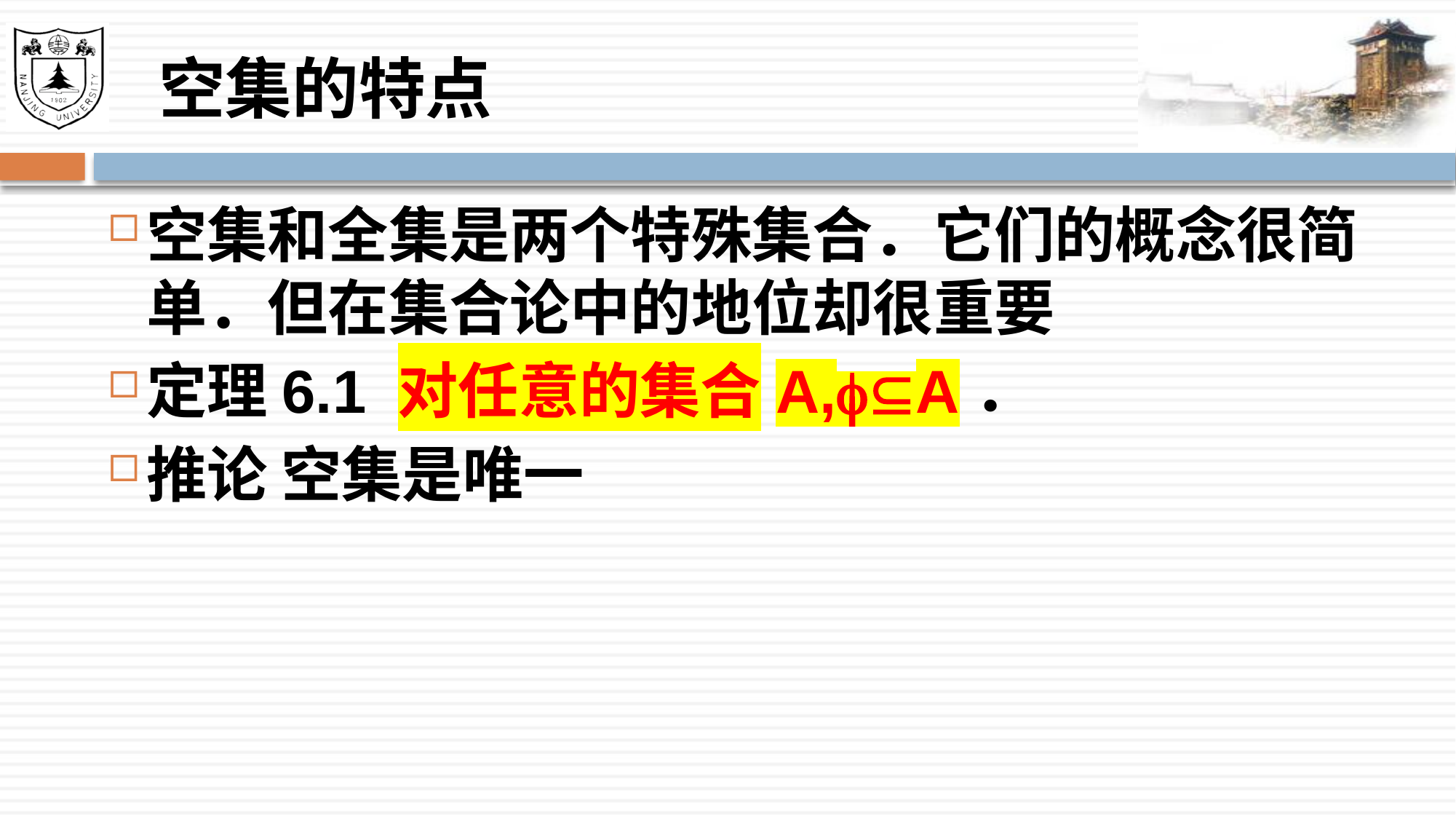

# 空集的特点
空集和全集是两个特殊集合．它们的概念很简单．但在集合论中的地位却很重要
定理6.1 对任意的集合A,φ⊆A．
推论 空集是唯一